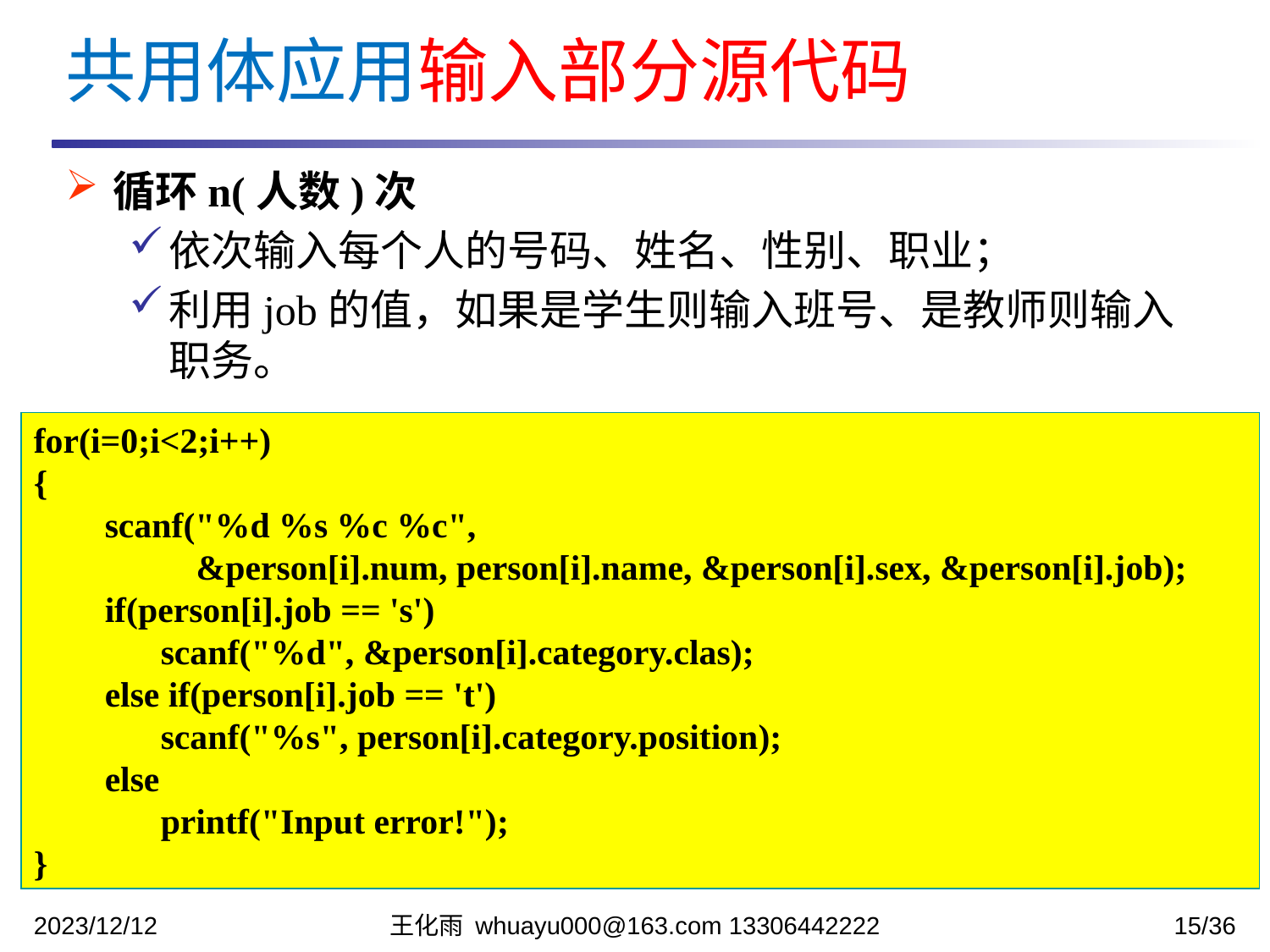

共用体应用输入部分源代码
循环n(人数)次
依次输入每个人的号码、姓名、性别、职业；
利用job的值，如果是学生则输入班号、是教师则输入职务。
for(i=0;i<2;i++)
{
        scanf("%d %s %c %c",
	    &person[i].num, person[i].name, &person[i].sex, &person[i].job);
        if(person[i].job == 's')
        	scanf("%d", &person[i].category.clas);
        else if(person[i].job == 't')
        	scanf("%s", person[i].category.position);
        else
	printf("Input error!");
}
2023/12/12
王化雨 whuayu000@163.com 13306442222
15/36